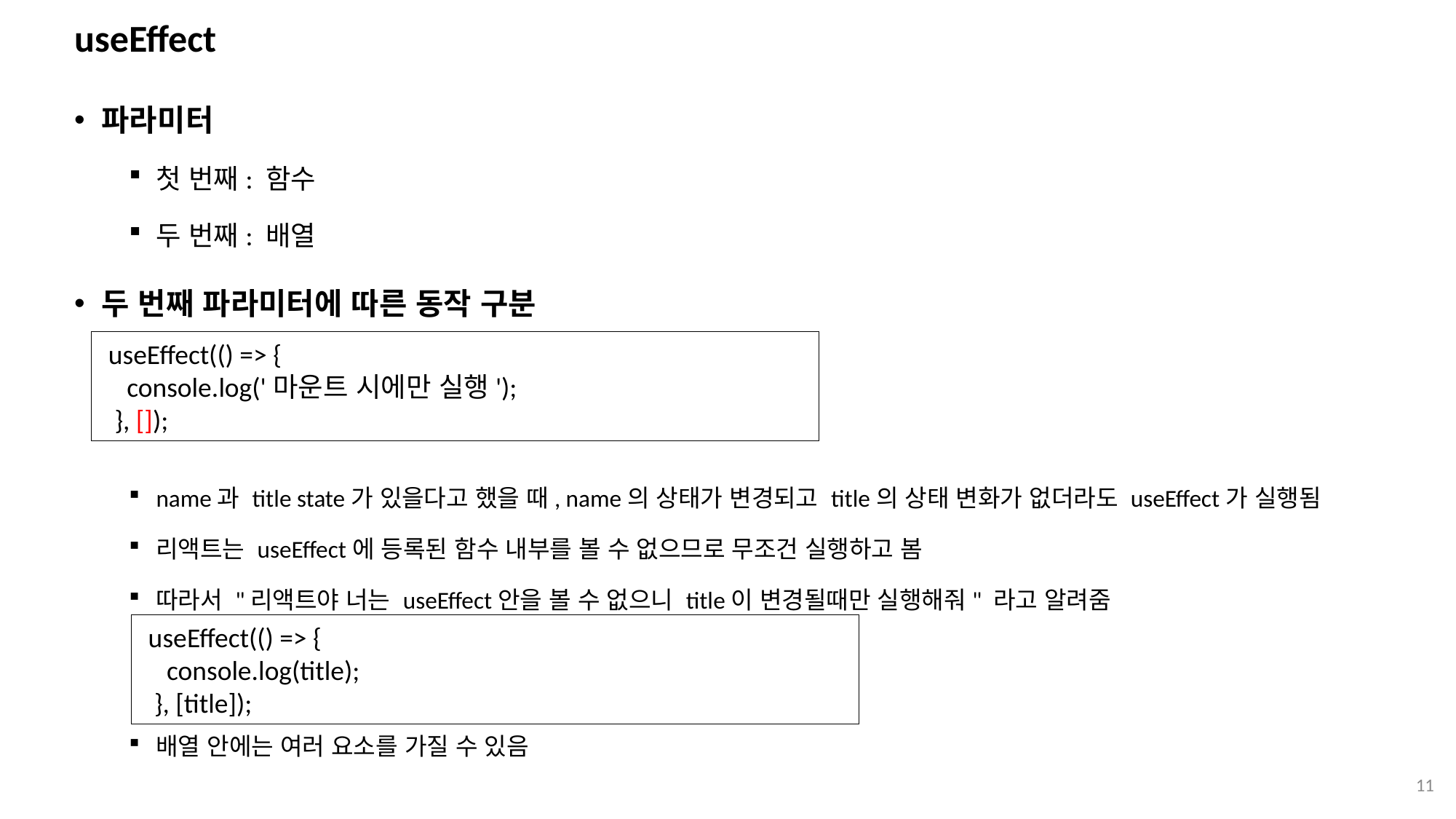

# useEffect
파라미터
첫 번째: 함수
두 번째: 배열
두 번째 파라미터에 따른 동작 구분

name과 title state가 있을다고 했을 때, name의 상태가 변경되고 title의 상태 변화가 없더라도 useEffect가 실행됨
리액트는 useEffect에 등록된 함수 내부를 볼 수 없으므로 무조건 실행하고 봄
따라서 "리액트야 너는 useEffect안을 볼 수 없으니 title이 변경될때만 실행해줘" 라고 알려줌

배열 안에는 여러 요소를 가질 수 있음

 useEffect(() => {
    console.log('마운트 시에만 실행');
  }, []);
 useEffect(() => {
    console.log(title);
  }, [title]);
11